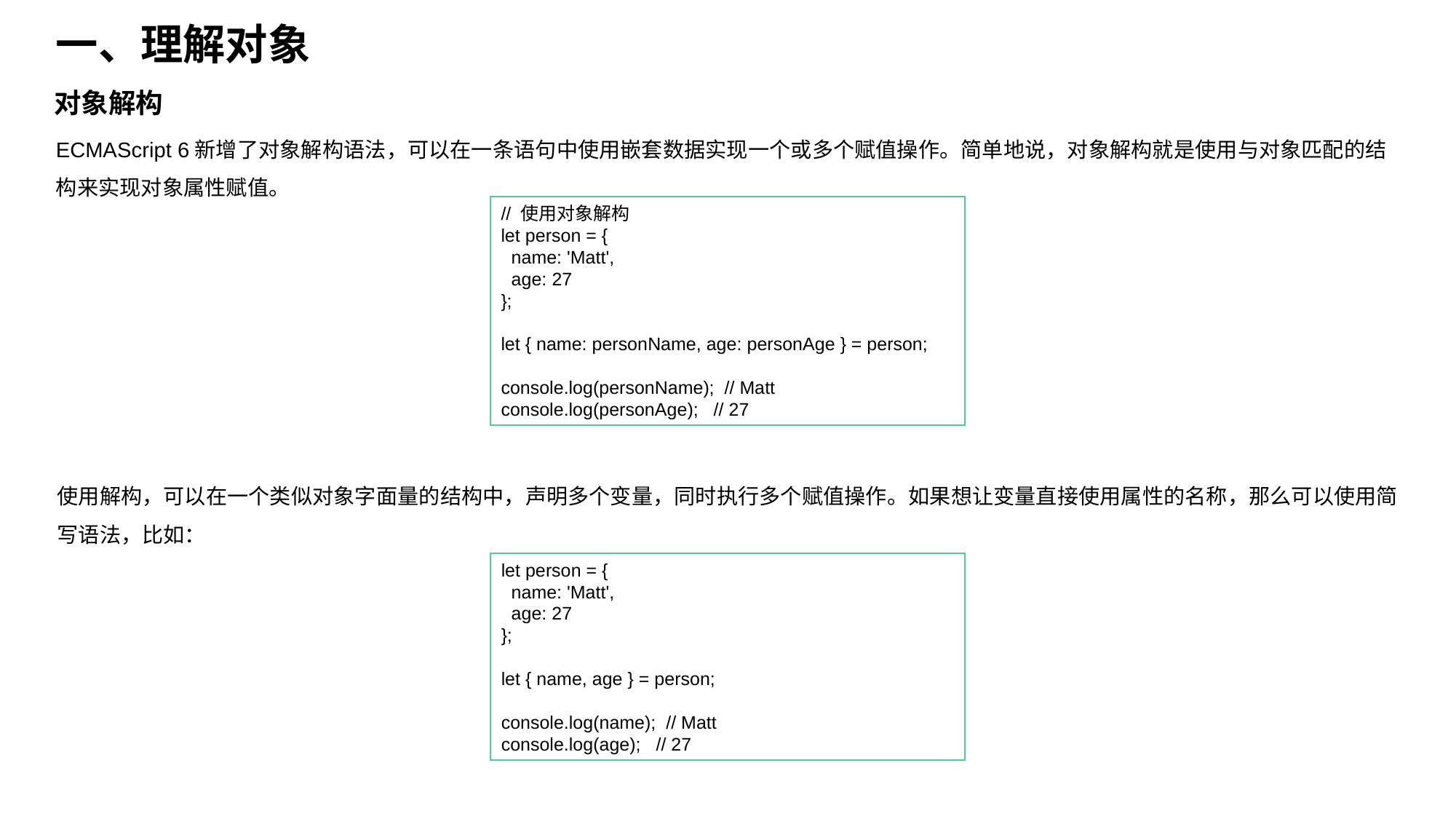

一、理解对象
对象解构
ECMAScript 6新增了对象解构语法，可以在一条语句中使用嵌套数据实现一个或多个赋值操作。简单地说，对象解构就是使用与对象匹配的结构来实现对象属性赋值。
// 使用对象解构
let person = {
  name: 'Matt',
  age: 27
};

let { name: personName, age: personAge } = person;

console.log(personName);  // Matt
console.log(personAge);   // 27
使用解构，可以在一个类似对象字面量的结构中，声明多个变量，同时执行多个赋值操作。如果想让变量直接使用属性的名称，那么可以使用简写语法，比如：
let person = {
  name: 'Matt',
  age: 27
};

let { name, age } = person;

console.log(name);  // Matt
console.log(age);   // 27